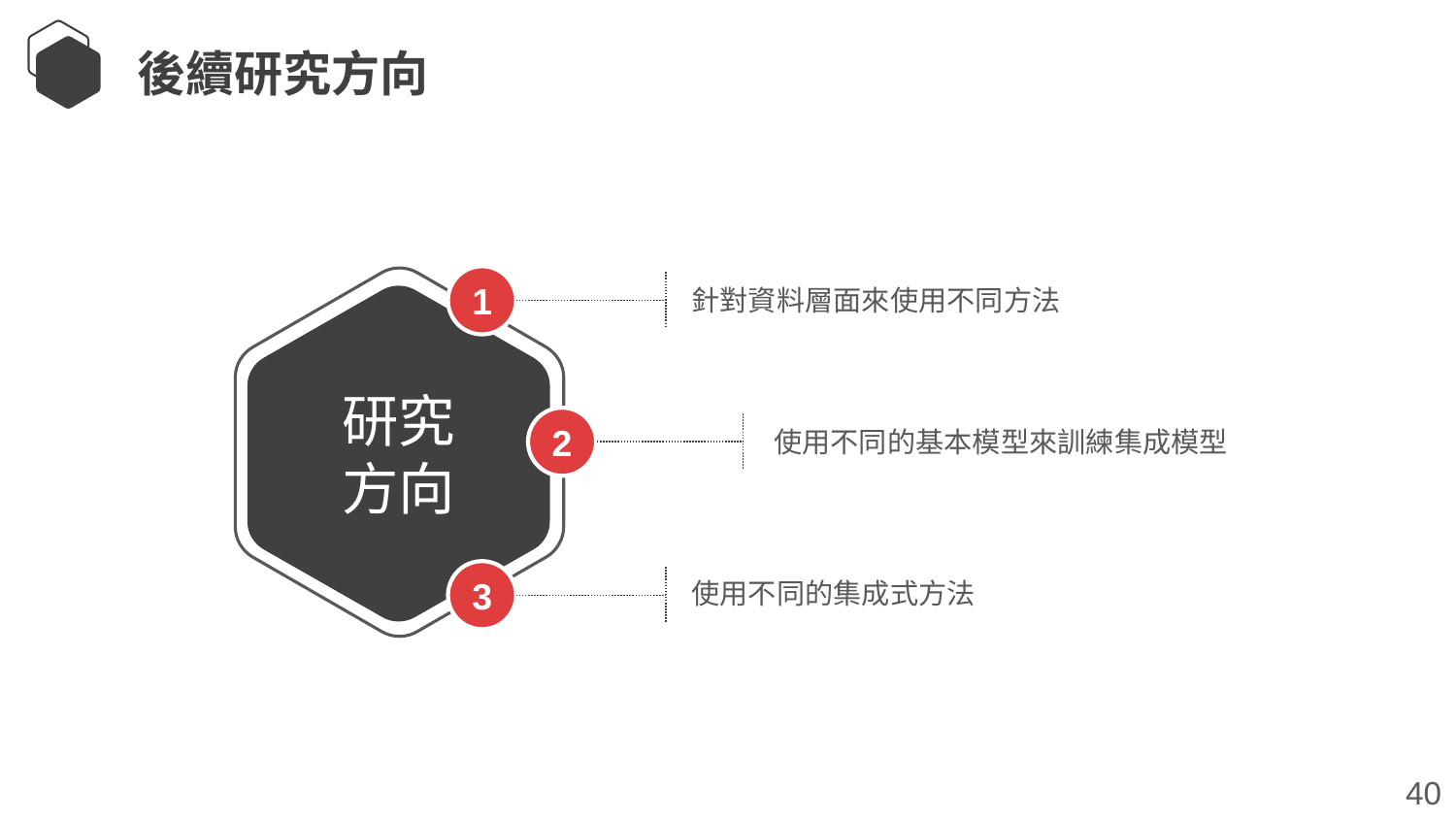

後續研究方向
1
針對資料層面來使用不同方法

研究
方向
2
使用不同的基本模型來訓練集成模型
3
使用不同的集成式方法
40